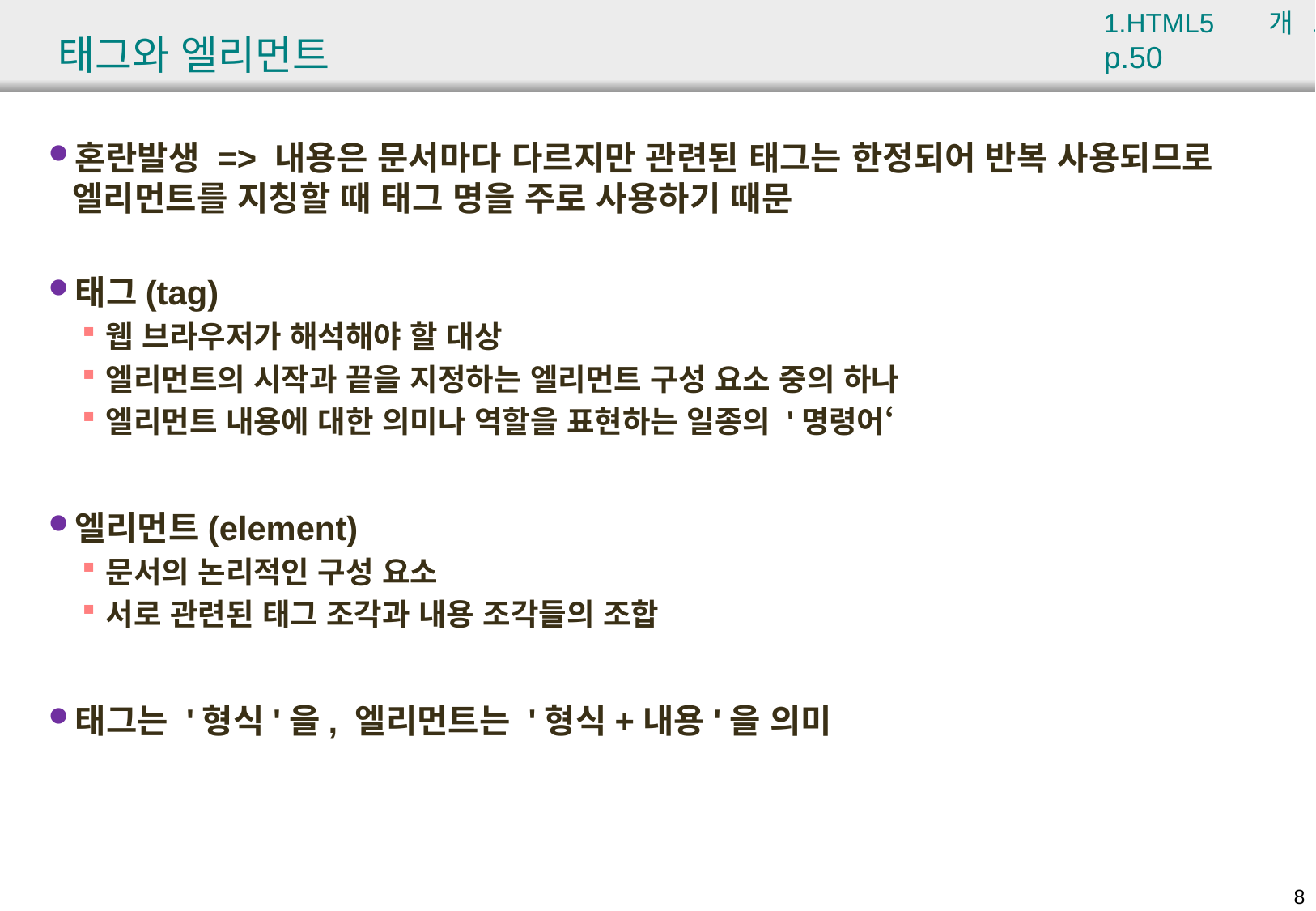

1.HTML5 개요 p.50
# 태그와 엘리먼트
혼란발생 => 내용은 문서마다 다르지만 관련된 태그는 한정되어 반복 사용되므로 엘리먼트를 지칭할 때 태그 명을 주로 사용하기 때문

태그(tag)
웹 브라우저가 해석해야 할 대상
엘리먼트의 시작과 끝을 지정하는 엘리먼트 구성 요소 중의 하나
엘리먼트 내용에 대한 의미나 역할을 표현하는 일종의 '명령어‘

엘리먼트(element)
문서의 논리적인 구성 요소
서로 관련된 태그 조각과 내용 조각들의 조합

태그는 '형식'을, 엘리먼트는 '형식+내용'을 의미